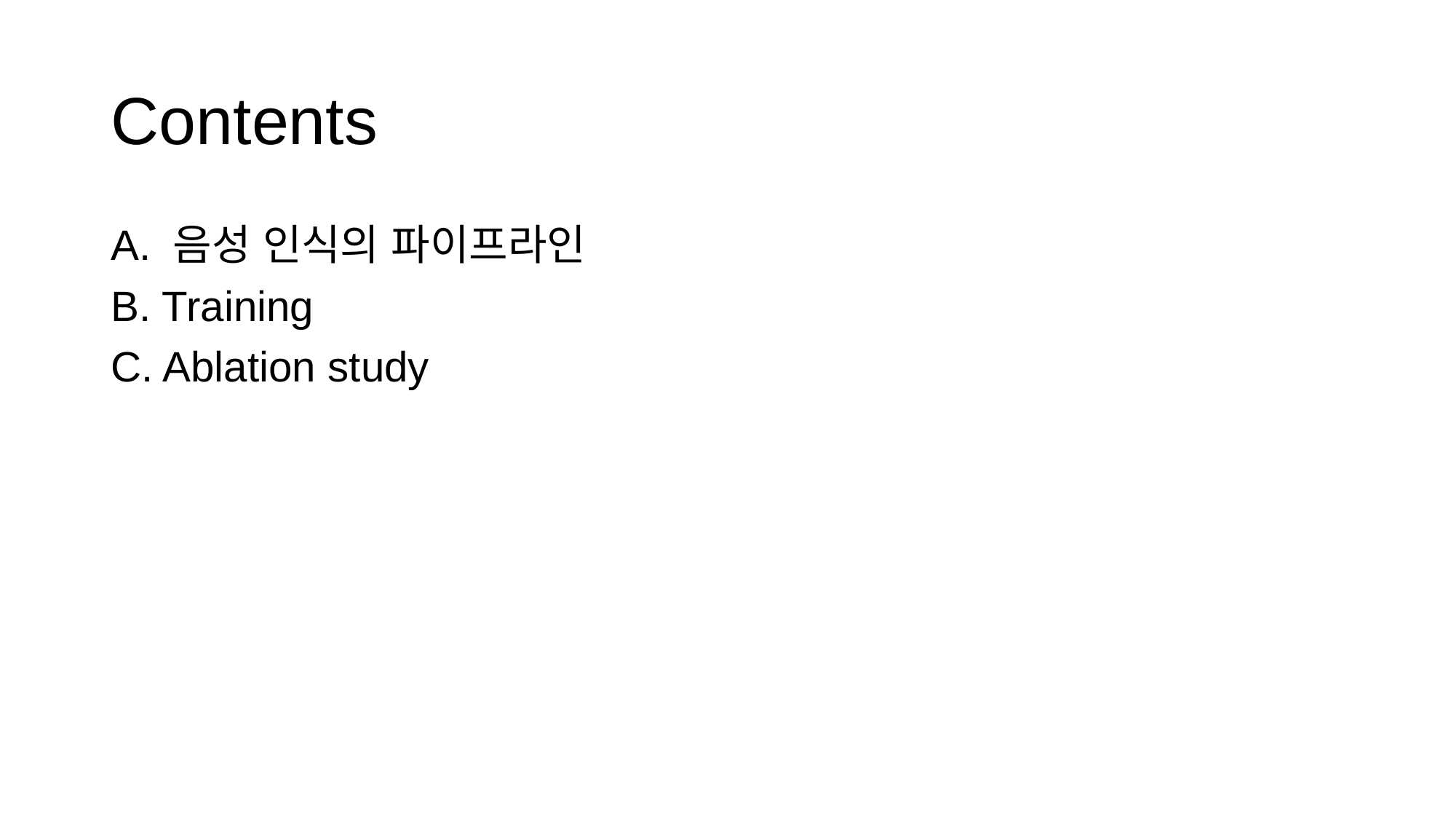

# Contents
A. 음성 인식의 파이프라인
B. Training
C. Ablation study